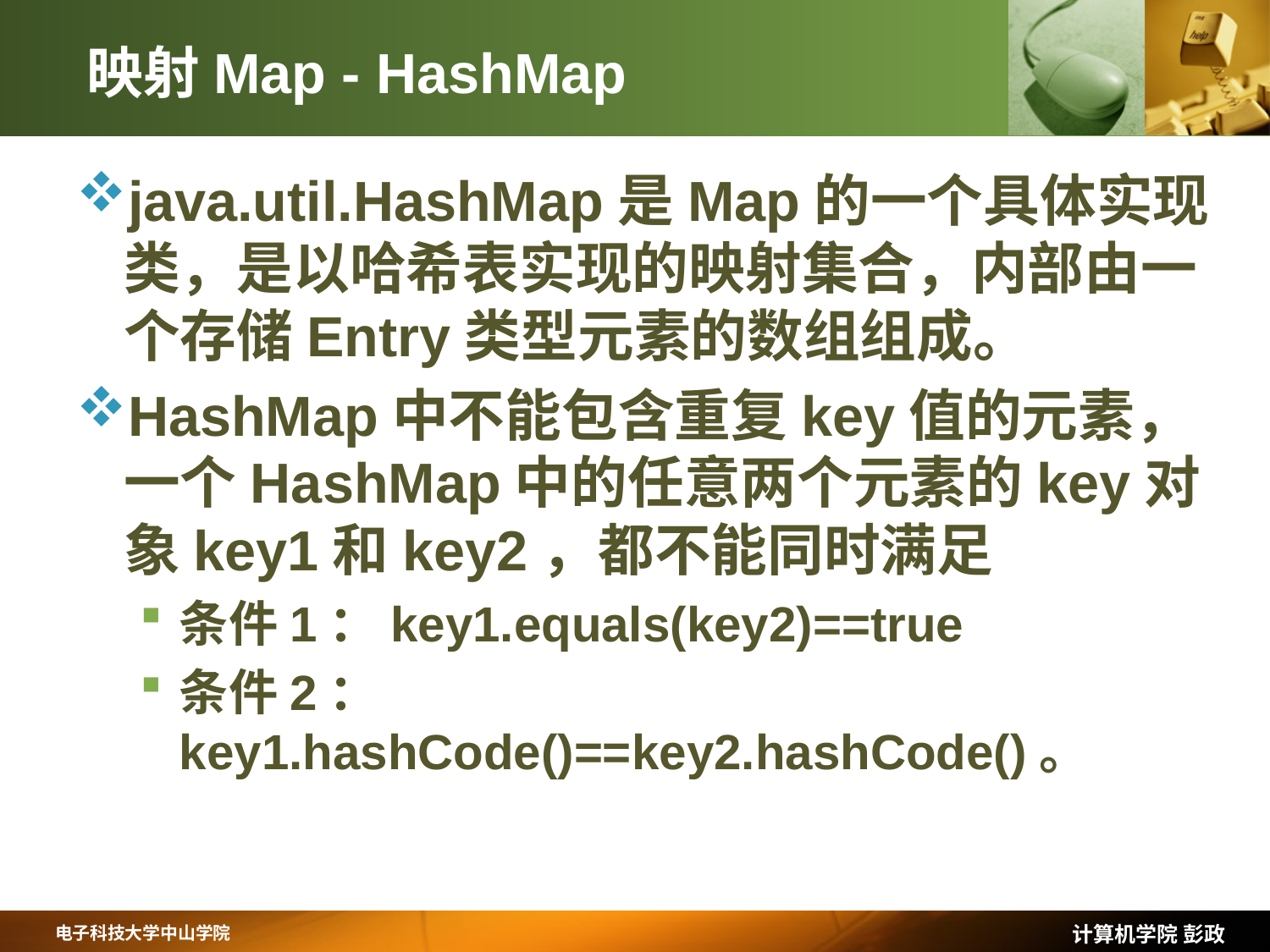

# 映射Map - HashMap
java.util.HashMap是Map的一个具体实现类，是以哈希表实现的映射集合，内部由一个存储Entry类型元素的数组组成。
HashMap中不能包含重复key值的元素，一个HashMap中的任意两个元素的key对象key1和key2，都不能同时满足
条件1：key1.equals(key2)==true
条件2：key1.hashCode()==key2.hashCode()。
计算机学院 彭政
电子科技大学中山学院